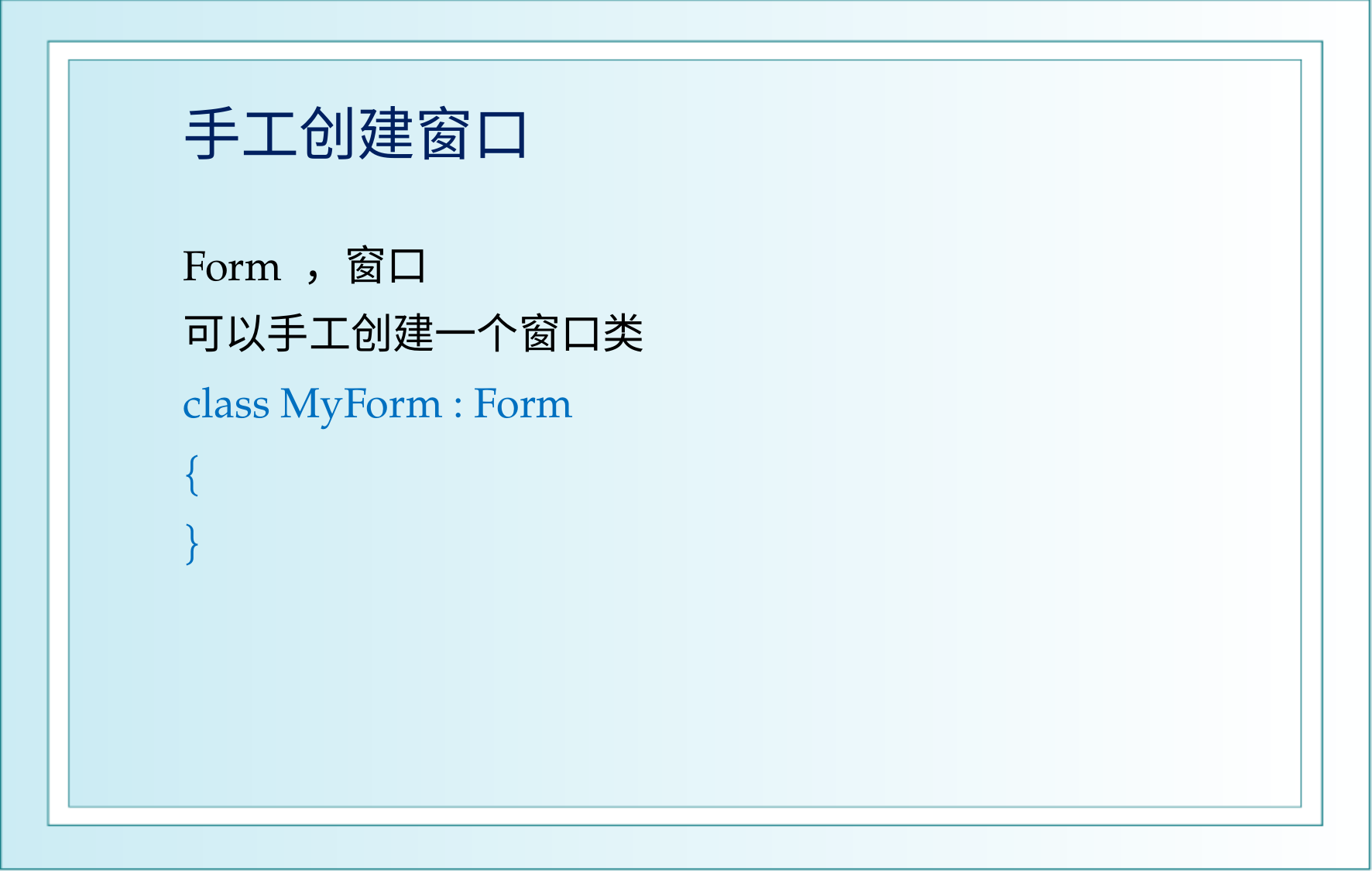

# 手工创建窗口
Form ，窗口
可以手工创建一个窗口类
class MyForm : Form
{
}